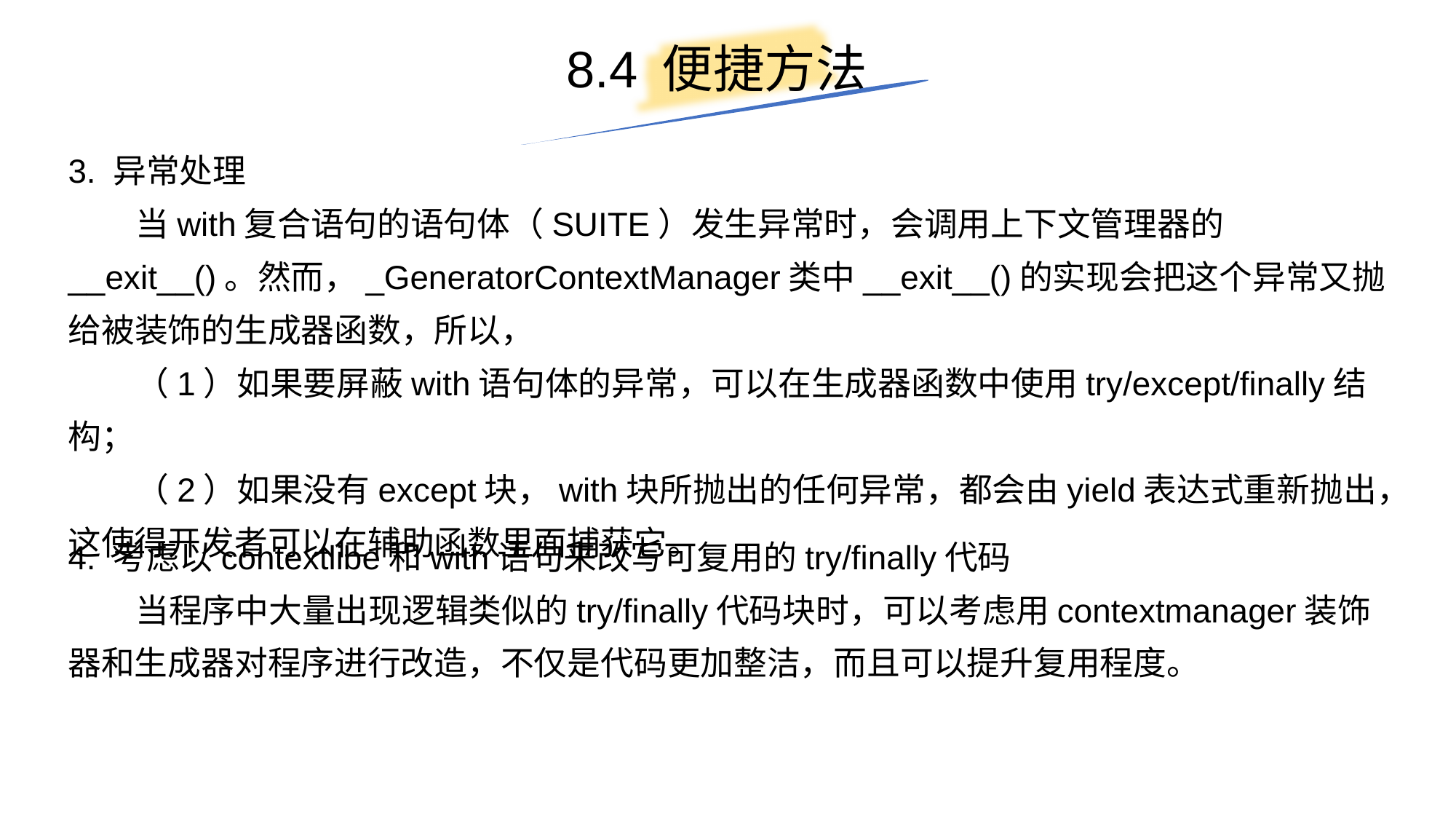

# 8.4 便捷方法

3. 异常处理
        当with复合语句的语句体（SUITE）发生异常时，会调用上下文管理器的__exit__()。然而，_GeneratorContextManager类中__exit__()的实现会把这个异常又抛给被装饰的生成器函数，所以，
        （1）如果要屏蔽with语句体的异常，可以在生成器函数中使用try/except/finally结构；
        （2）如果没有except块，with块所抛出的任何异常，都会由yield表达式重新抛出，这使得开发者可以在辅助函数里面捕获它。

4. 考虑以contextlibe和with语句来改写可复用的try/finally代码
        当程序中大量出现逻辑类似的try/finally代码块时，可以考虑用contextmanager装饰器和生成器对程序进行改造，不仅是代码更加整洁，而且可以提升复用程度。